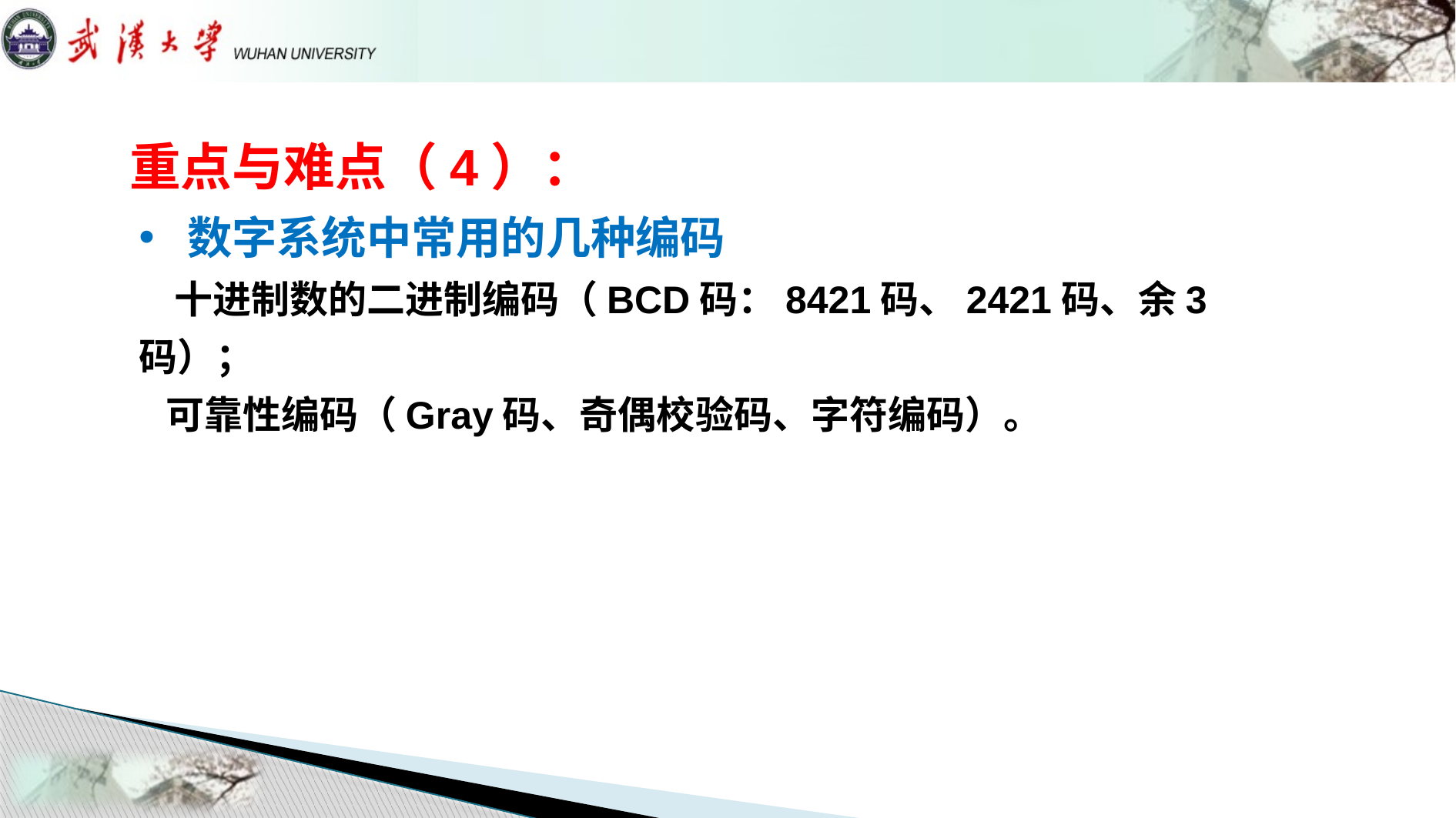

# 重点与难点（4）：
 数字系统中常用的几种编码
   十进制数的二进制编码（BCD码：8421码、2421码、余3码）；
  可靠性编码（Gray码、奇偶校验码、字符编码）。